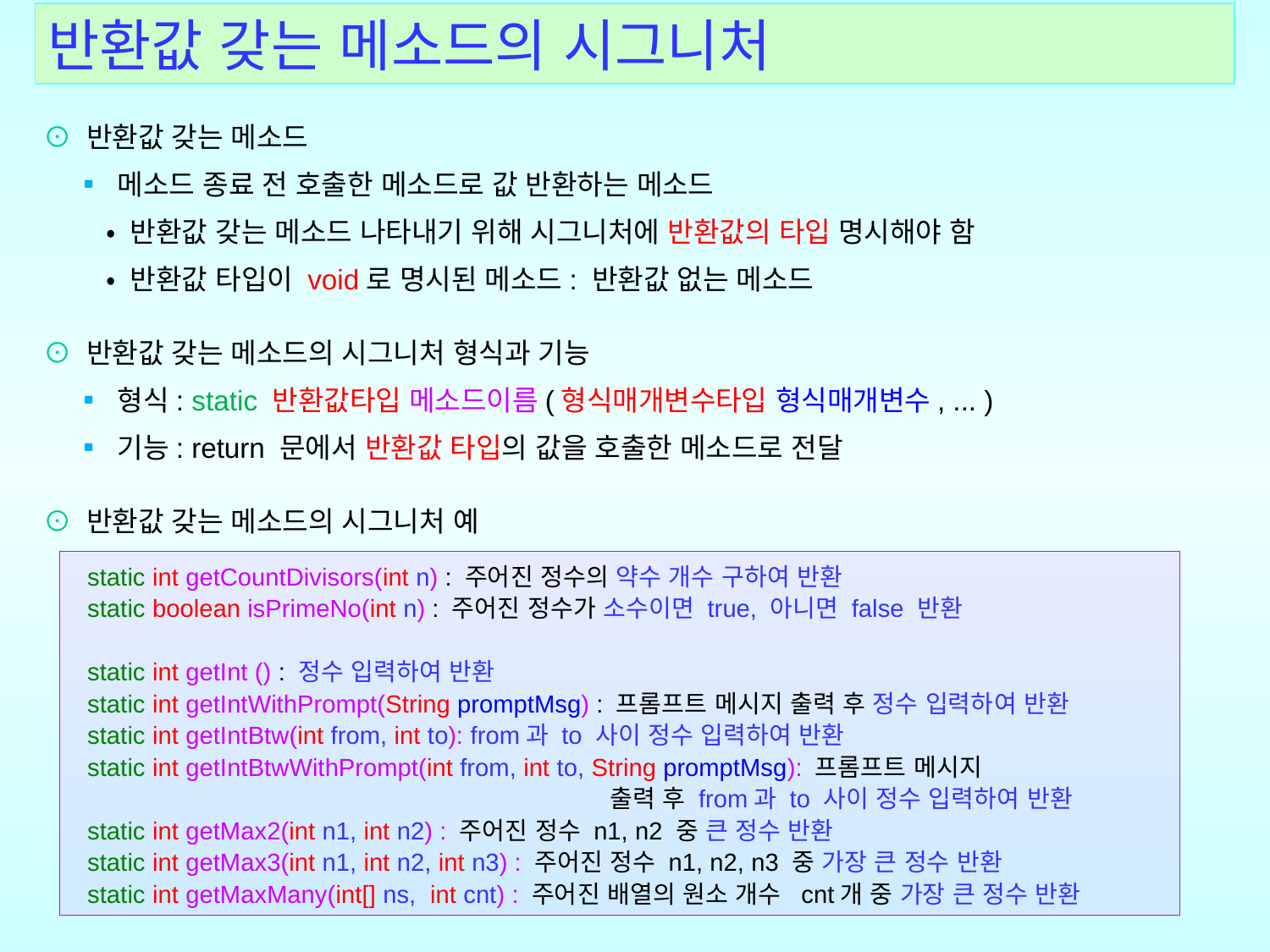

반환값 갖는 메소드의 시그니처
⊙ 반환값 갖는 메소드
    ▪ 메소드 종료 전 호출한 메소드로 값 반환하는 메소드
        • 반환값 갖는 메소드 나타내기 위해 시그니처에 반환값의 타입 명시해야 함
        • 반환값 타입이 void로 명시된 메소드: 반환값 없는 메소드

⊙ 반환값 갖는 메소드의 시그니처 형식과 기능
    ▪ 형식: static 반환값타입 메소드이름(형식매개변수타입 형식매개변수, ... )
    ▪ 기능: return 문에서 반환값 타입의 값을 호출한 메소드로 전달

⊙ 반환값 갖는 메소드의 시그니처 예
static int getCountDivisors(int n) : 주어진 정수의 약수 개수 구하여 반환
static boolean isPrimeNo(int n) : 주어진 정수가 소수이면 true, 아니면 false 반환

static int getInt () : 정수 입력하여 반환
static int getIntWithPrompt(String promptMsg) : 프롬프트 메시지 출력 후 정수 입력하여 반환
static int getIntBtw(int from, int to): from과 to 사이 정수 입력하여 반환
static int getIntBtwWithPrompt(int from, int to, String promptMsg): 프롬프트 메시지
                                                                          출력 후 from과 to 사이 정수 입력하여 반환
static int getMax2(int n1, int n2) : 주어진 정수 n1, n2 중 큰 정수 반환
static int getMax3(int n1, int n2, int n3) : 주어진 정수 n1, n2, n3 중 가장 큰 정수 반환
static int getMaxMany(int[] ns,  int cnt) : 주어진 배열의 원소 개수  cnt개 중 가장 큰 정수 반환